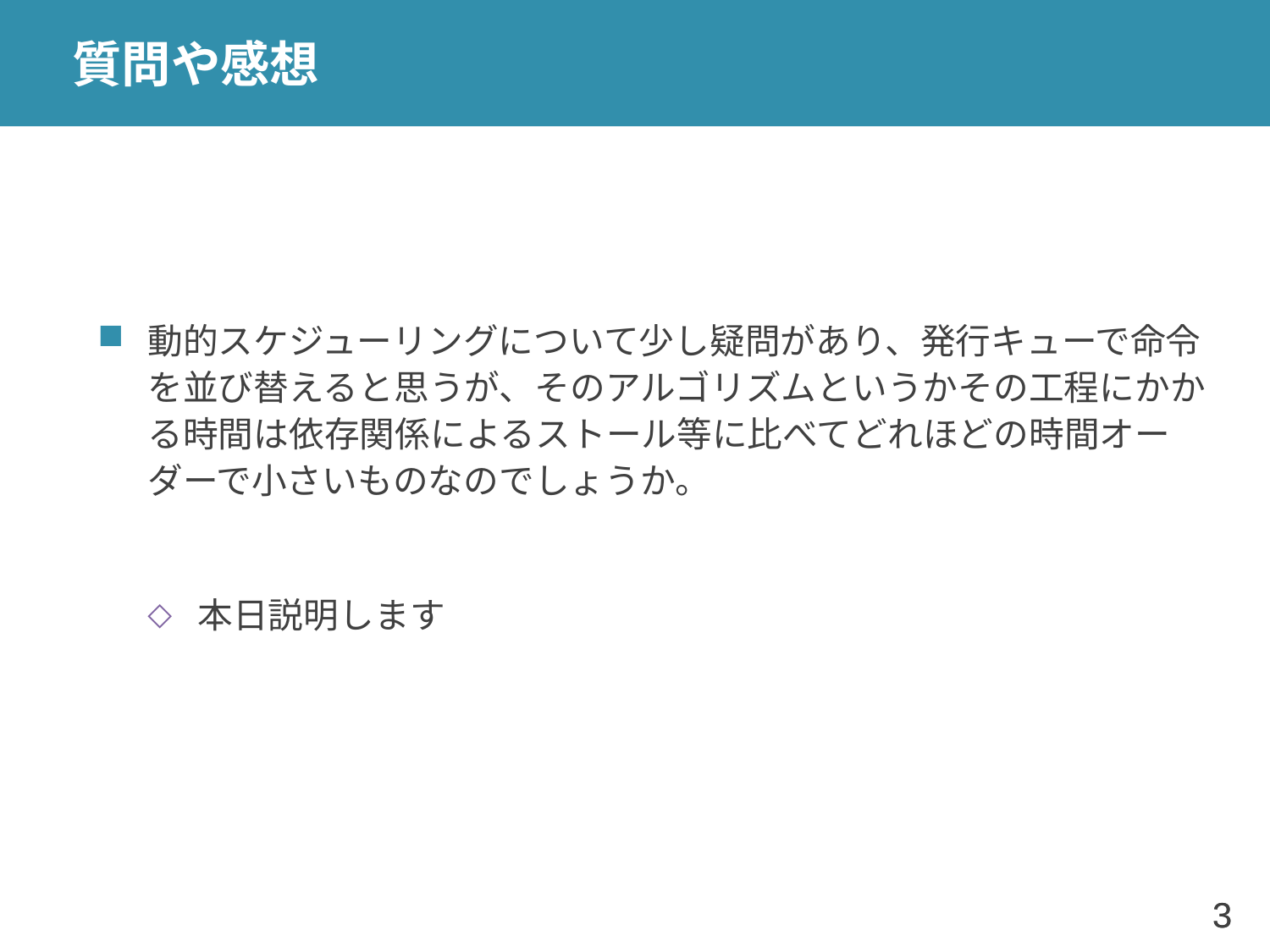

# 質問や感想
動的スケジューリングについて少し疑問があり、発行キューで命令を並び替えると思うが、そのアルゴリズムというかその工程にかかる時間は依存関係によるストール等に比べてどれほどの時間オーダーで小さいものなのでしょうか。

本日説明します